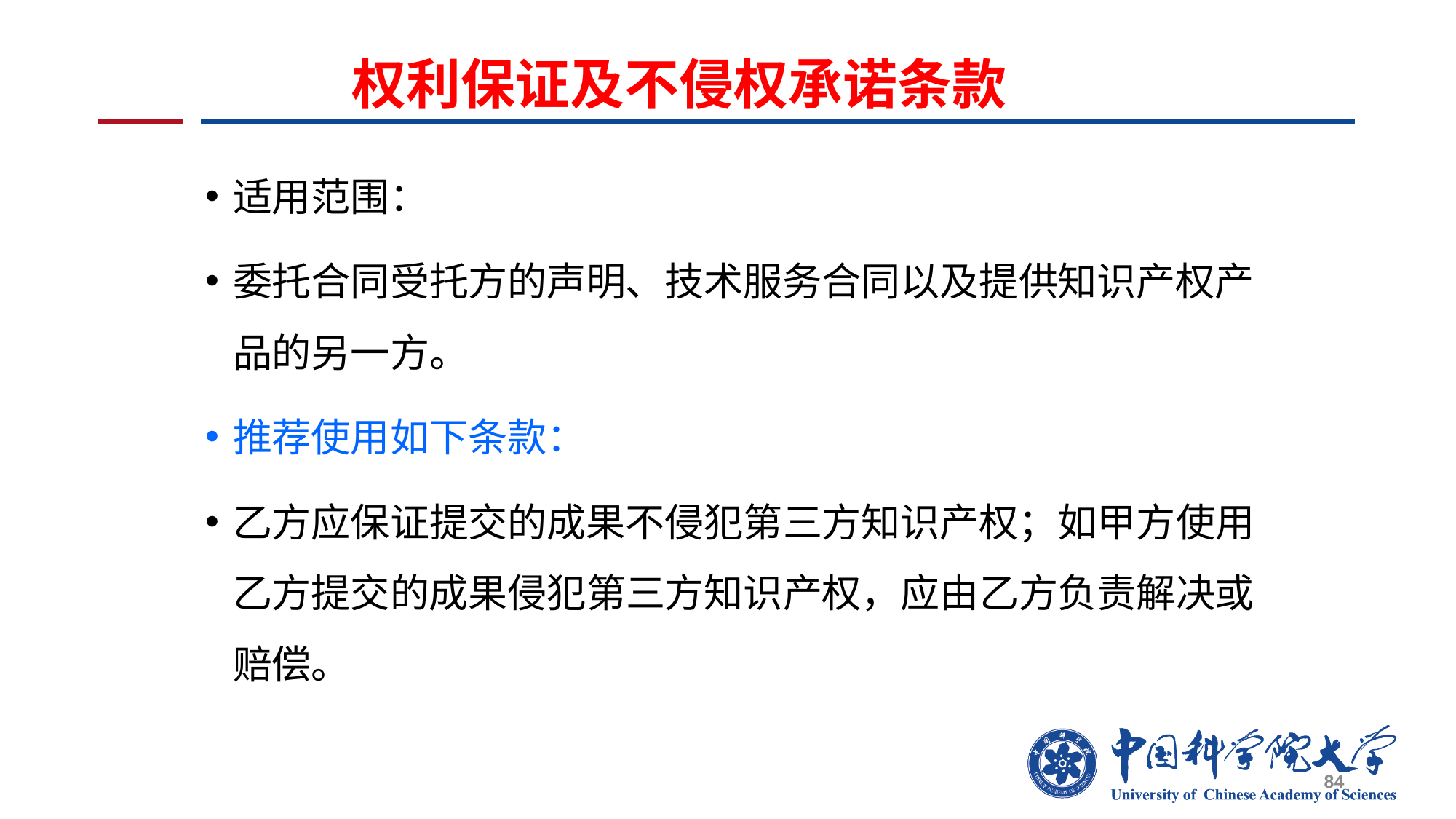

权利保证及不侵权承诺条款
适用范围：
委托合同受托方的声明、技术服务合同以及提供知识产权产品的另一方。
推荐使用如下条款：
乙方应保证提交的成果不侵犯第三方知识产权；如甲方使用乙方提交的成果侵犯第三方知识产权，应由乙方负责解决或赔偿。

84